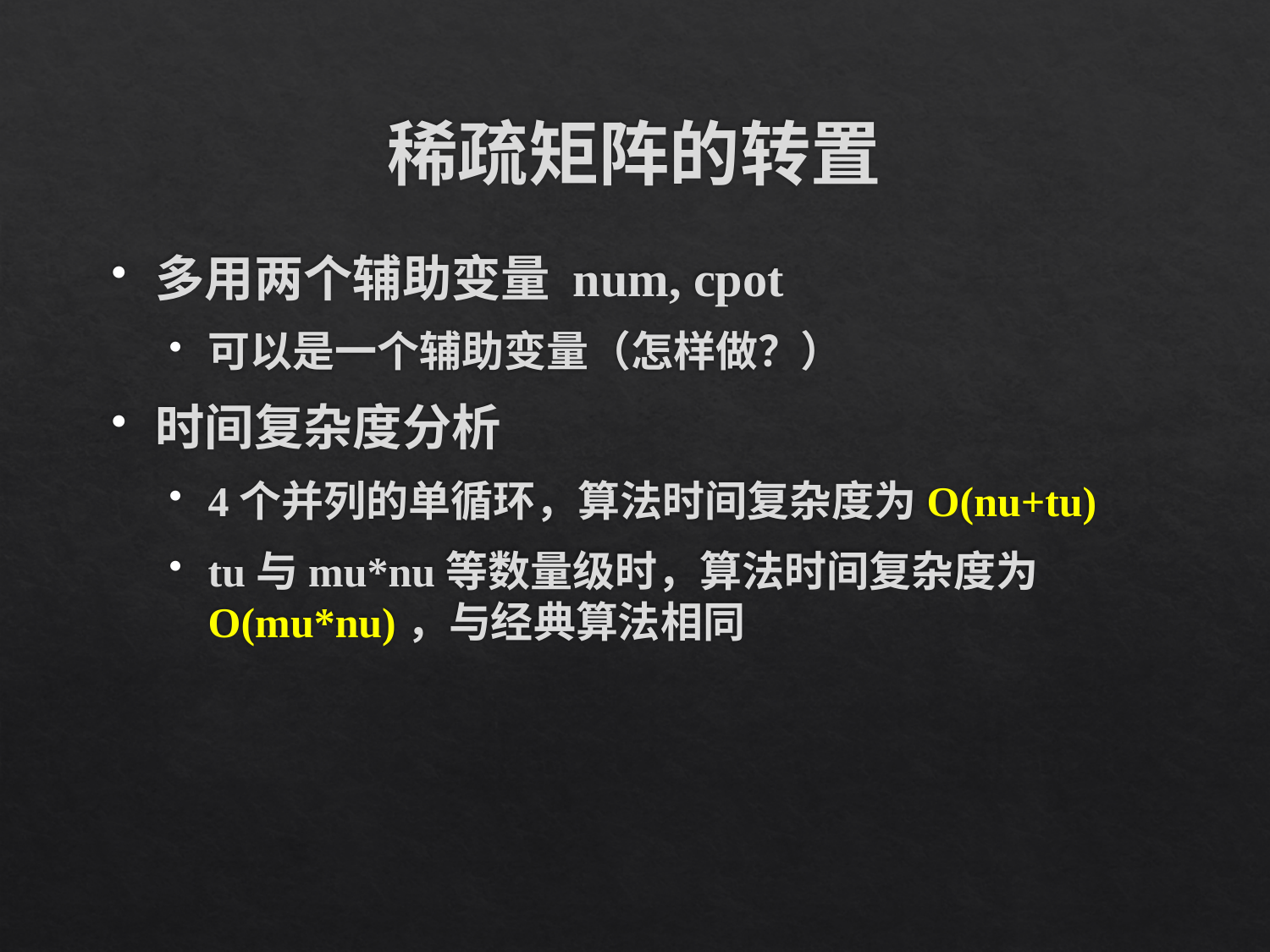

# 稀疏矩阵的转置
多用两个辅助变量 num, cpot
可以是一个辅助变量（怎样做？）
时间复杂度分析
4个并列的单循环，算法时间复杂度为O(nu+tu)
tu与mu*nu等数量级时，算法时间复杂度为O(mu*nu)，与经典算法相同